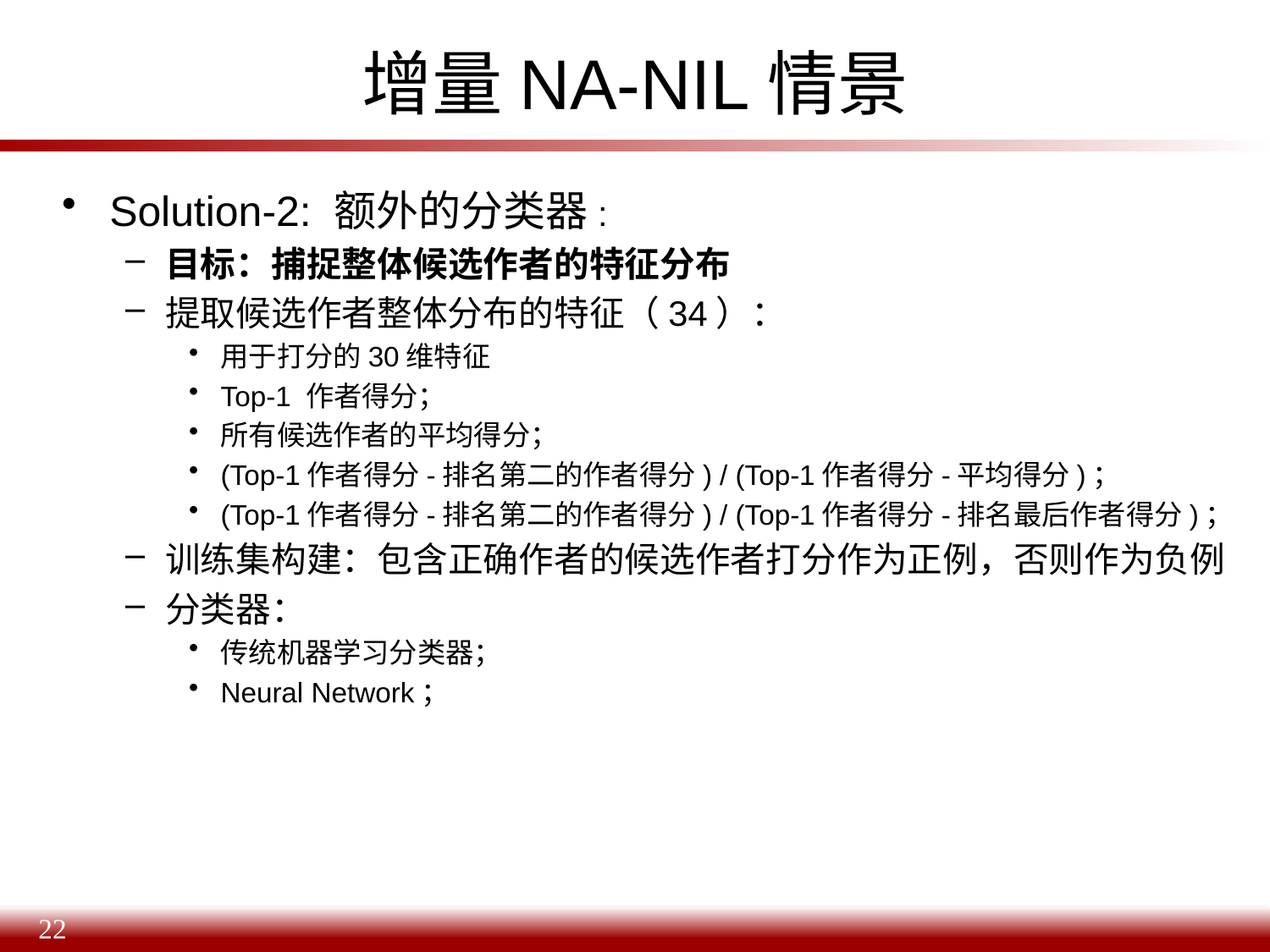

# 增量NA-NIL情景
Solution-2: 额外的分类器:
目标：捕捉整体候选作者的特征分布
提取候选作者整体分布的特征（34）：
用于打分的30维特征
Top-1 作者得分；
所有候选作者的平均得分；
(Top-1作者得分-排名第二的作者得分) / (Top-1作者得分-平均得分)；
(Top-1作者得分-排名第二的作者得分) / (Top-1作者得分-排名最后作者得分)；
训练集构建：包含正确作者的候选作者打分作为正例，否则作为负例
分类器：
传统机器学习分类器；
Neural Network；